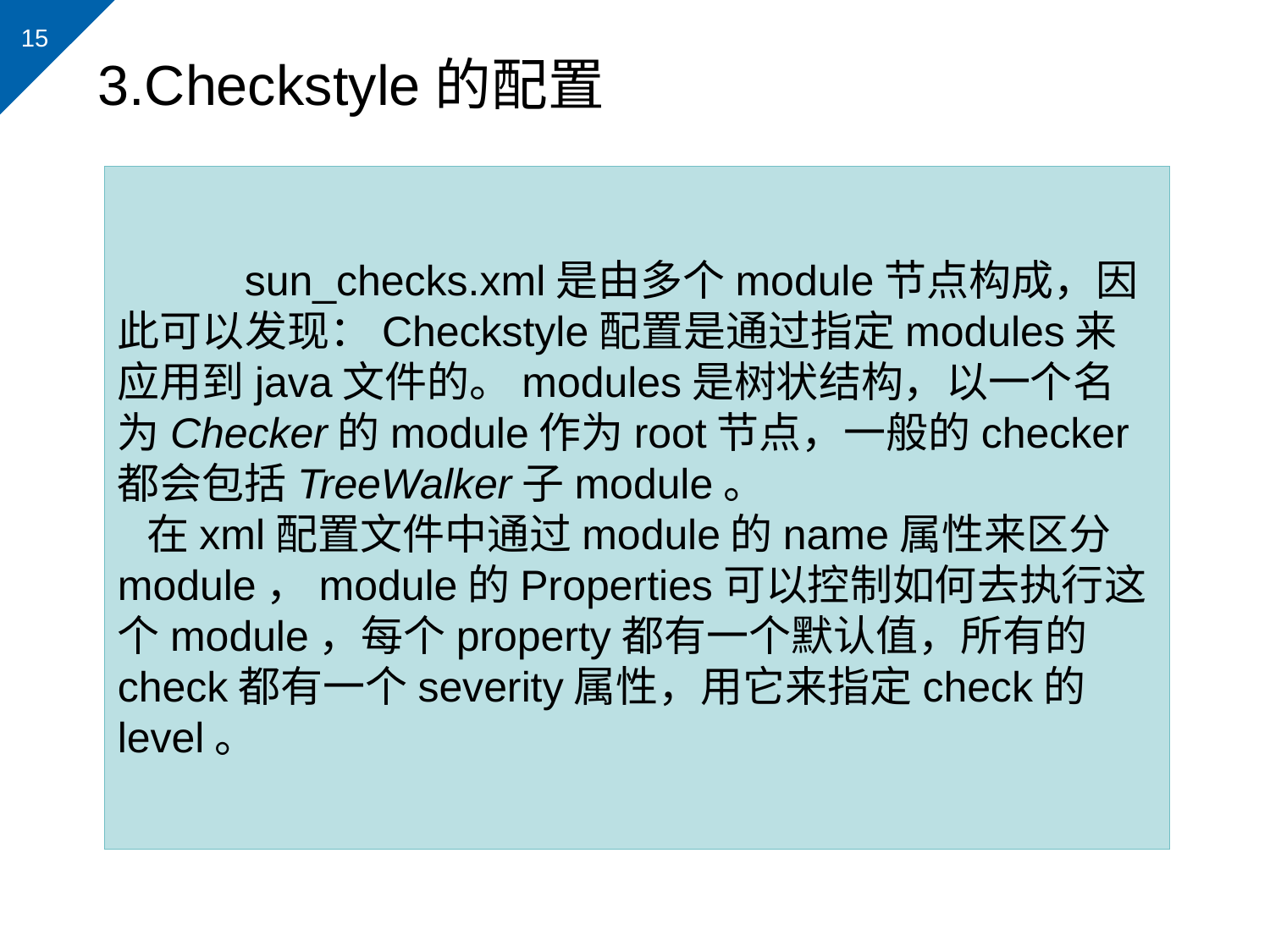

3.Checkstyle的配置
	sun_checks.xml是由多个module节点构成，因此可以发现：Checkstyle配置是通过指定modules来应用到java文件的。modules是树状结构，以一个名为Checker的module作为root节点，一般的checker都会包括TreeWalker子module。
  在xml配置文件中通过module的name属性来区分module，module的Properties可以控制如何去执行这个module，每个property都有一个默认值，所有的check都有一个severity属性，用它来指定check的level。